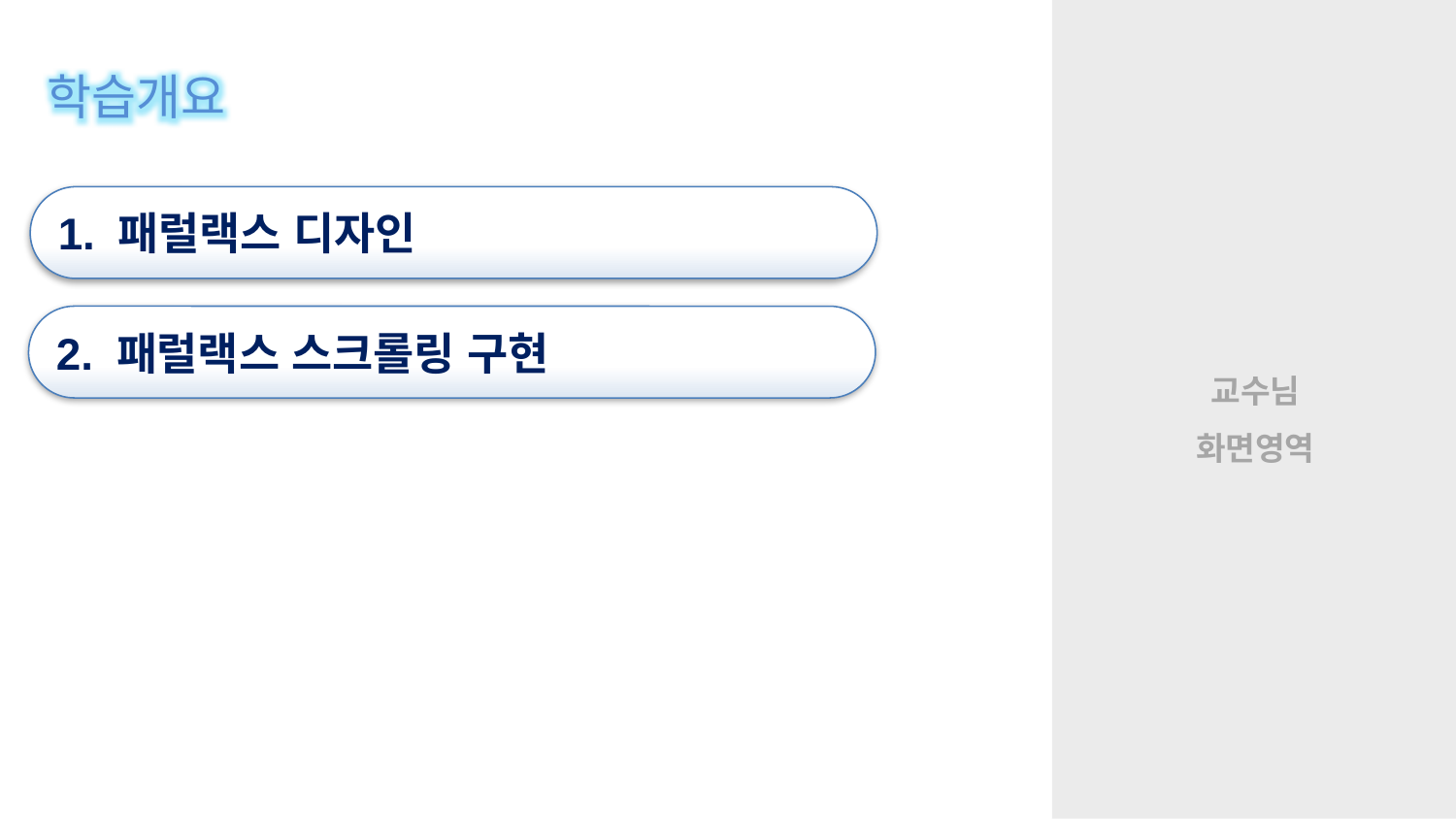

학습개요
1. 패럴랙스 디자인
2. 패럴랙스 스크롤링 구현